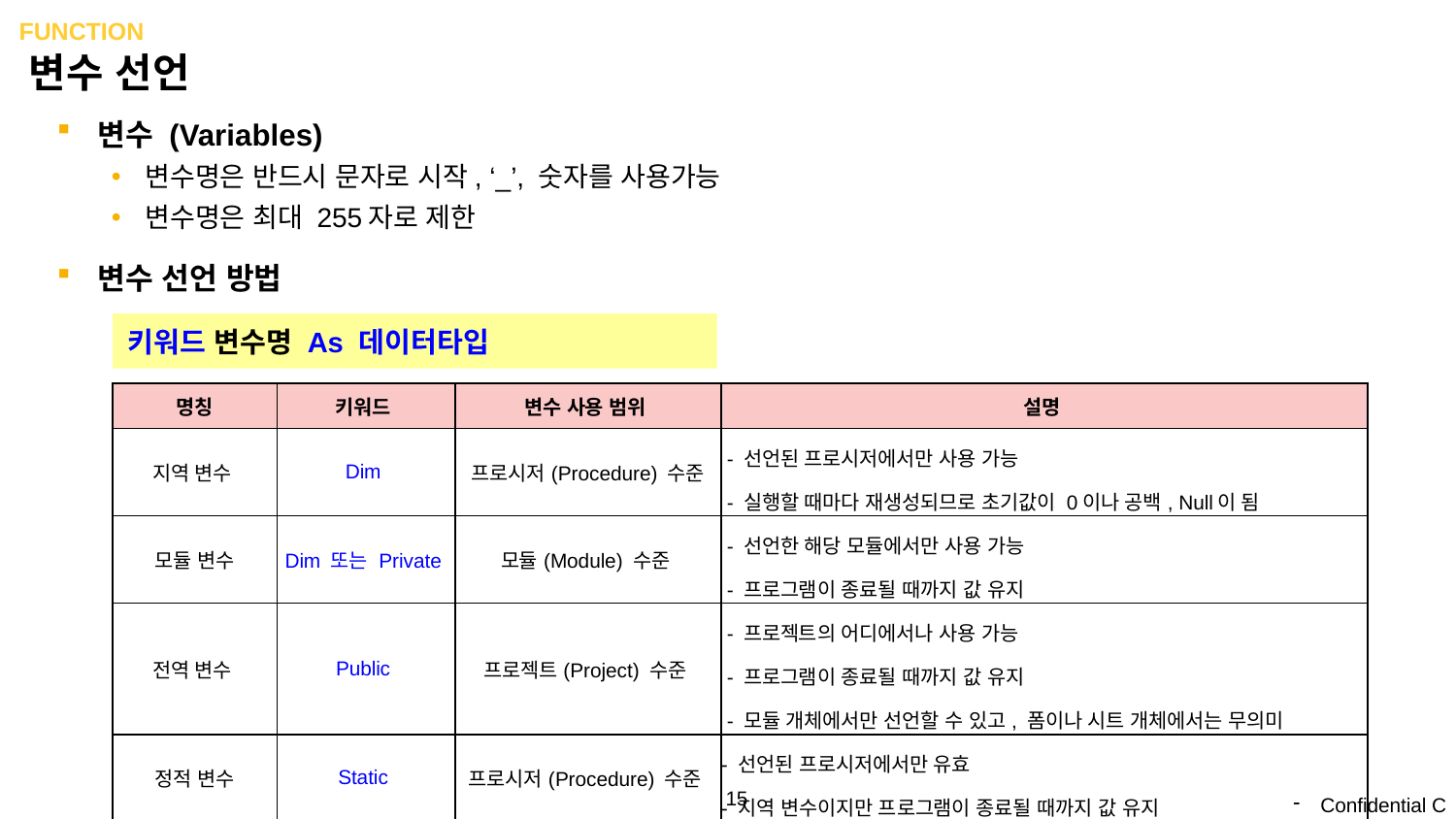

Function
# 변수 선언
변수 (Variables)
변수명은 반드시 문자로 시작, ‘_’, 숫자를 사용가능
변수명은 최대 255자로 제한

변수 선언 방법

 키워드 변수명 As 데이터타입
| 명칭 | 키워드 | 변수 사용 범위 | 설명 |
| --- | --- | --- | --- |
| 지역 변수 | Dim | 프로시저(Procedure) 수준 | - 선언된 프로시저에서만 사용 가능 - 실행할 때마다 재생성되므로 초기값이 0이나 공백, Null이 됨 |
| 모듈 변수 | Dim 또는 Private | 모듈(Module) 수준 | - 선언한 해당 모듈에서만 사용 가능 - 프로그램이 종료될 때까지 값 유지 |
| 전역 변수 | Public | 프로젝트(Project) 수준 | - 프로젝트의 어디에서나 사용 가능 - 프로그램이 종료될 때까지 값 유지 - 모듈 개체에서만 선언할 수 있고, 폼이나 시트 개체에서는 무의미 |
| 정적 변수 | Static | 프로시저(Procedure) 수준 | - 선언된 프로시저에서만 유효 - 지역 변수이지만 프로그램이 종료될 때까지 값 유지 |